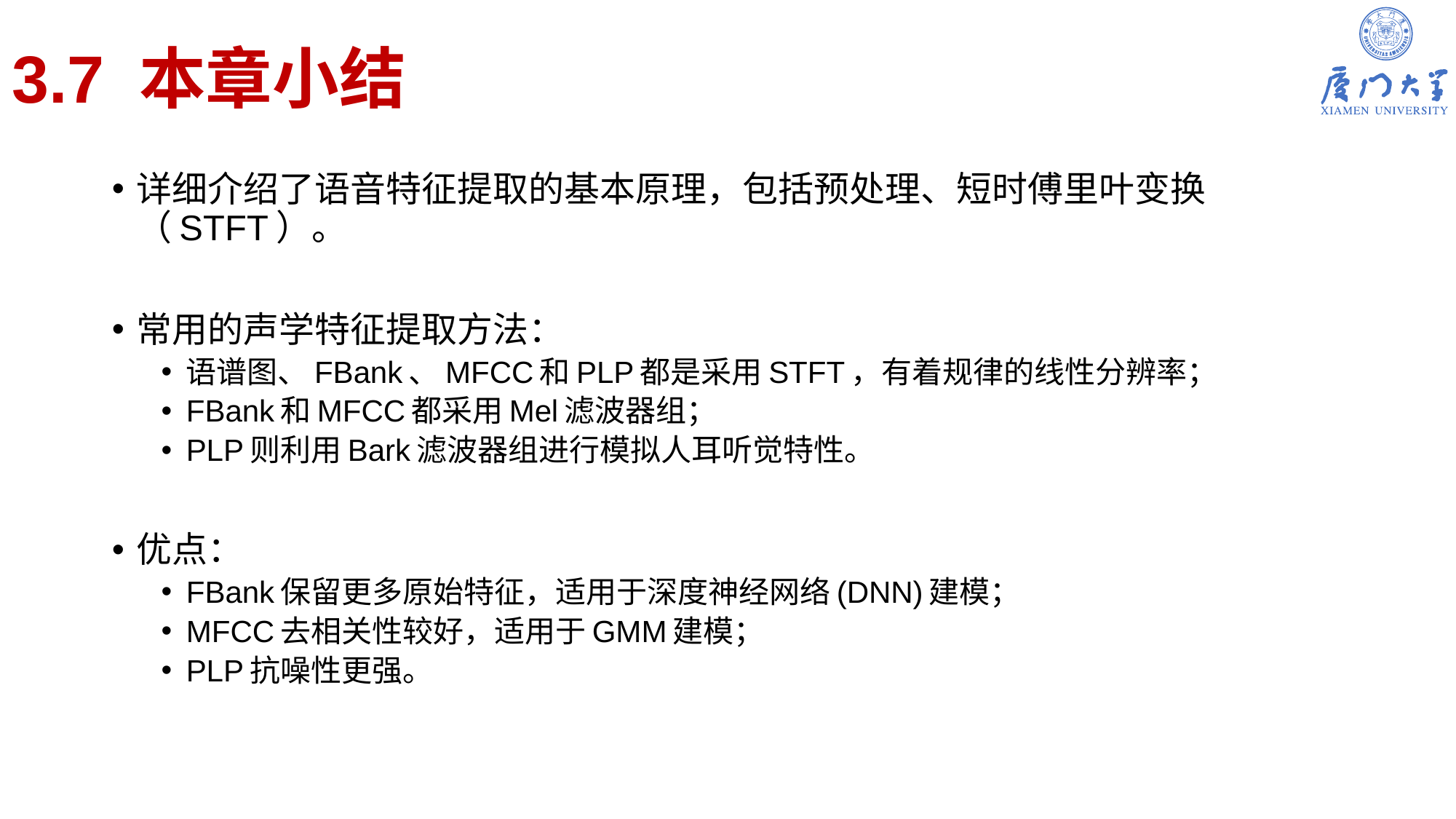

# 3.7 本章小结
详细介绍了语音特征提取的基本原理，包括预处理、短时傅里叶变换（STFT）。

常用的声学特征提取方法：
语谱图、FBank、MFCC和PLP都是采用STFT，有着规律的线性分辨率；
FBank和MFCC都采用Mel滤波器组；
PLP则利用Bark滤波器组进行模拟人耳听觉特性。

优点：
FBank保留更多原始特征，适用于深度神经网络(DNN)建模；
MFCC去相关性较好，适用于GMM建模；
PLP抗噪性更强。